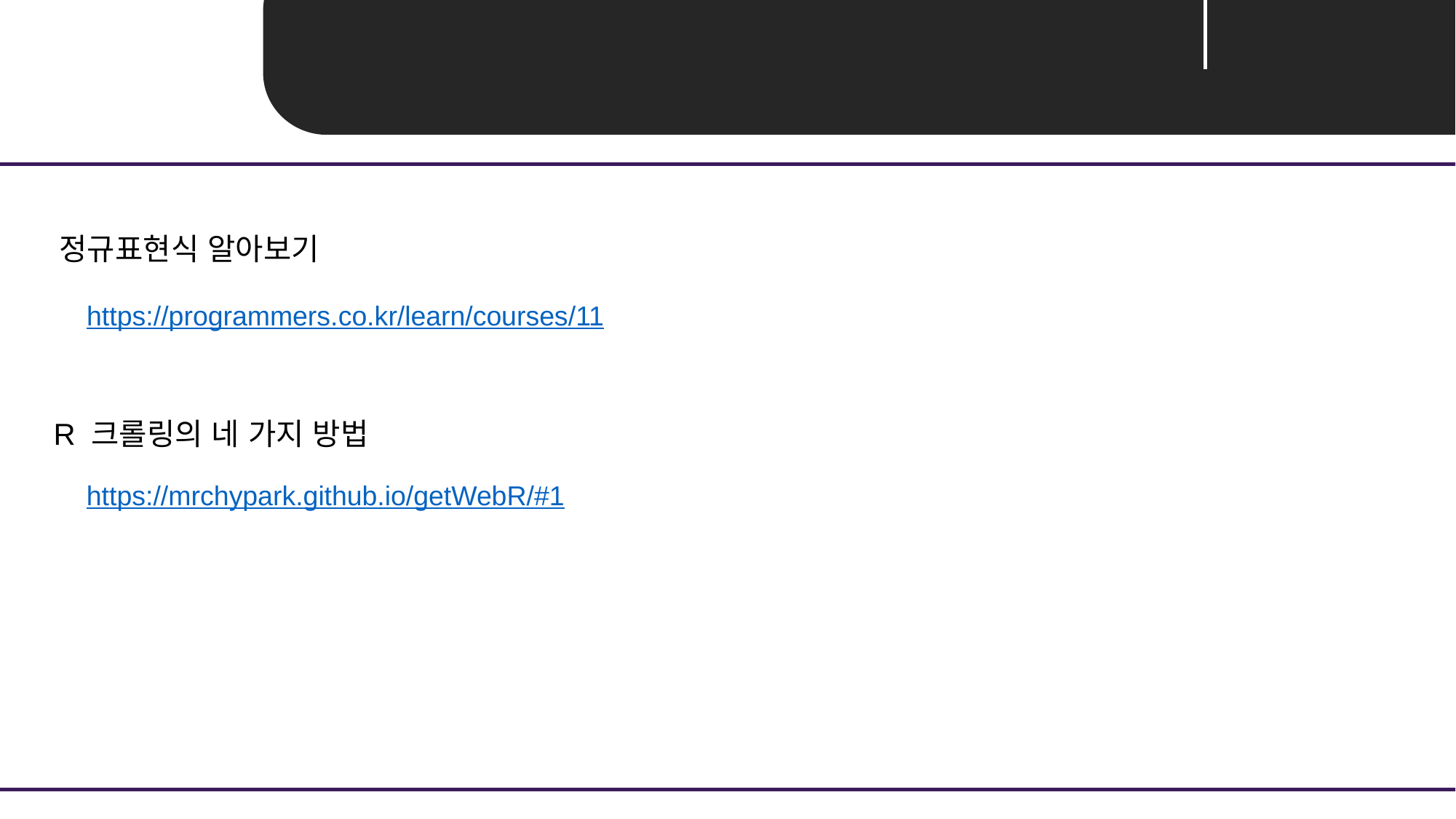

Unit  04 ㅣ  참고자료
정규표현식 알아보기
https://programmers.co.kr/learn/courses/11

R 크롤링의 네 가지 방법
https://mrchypark.github.io/getWebR/#1